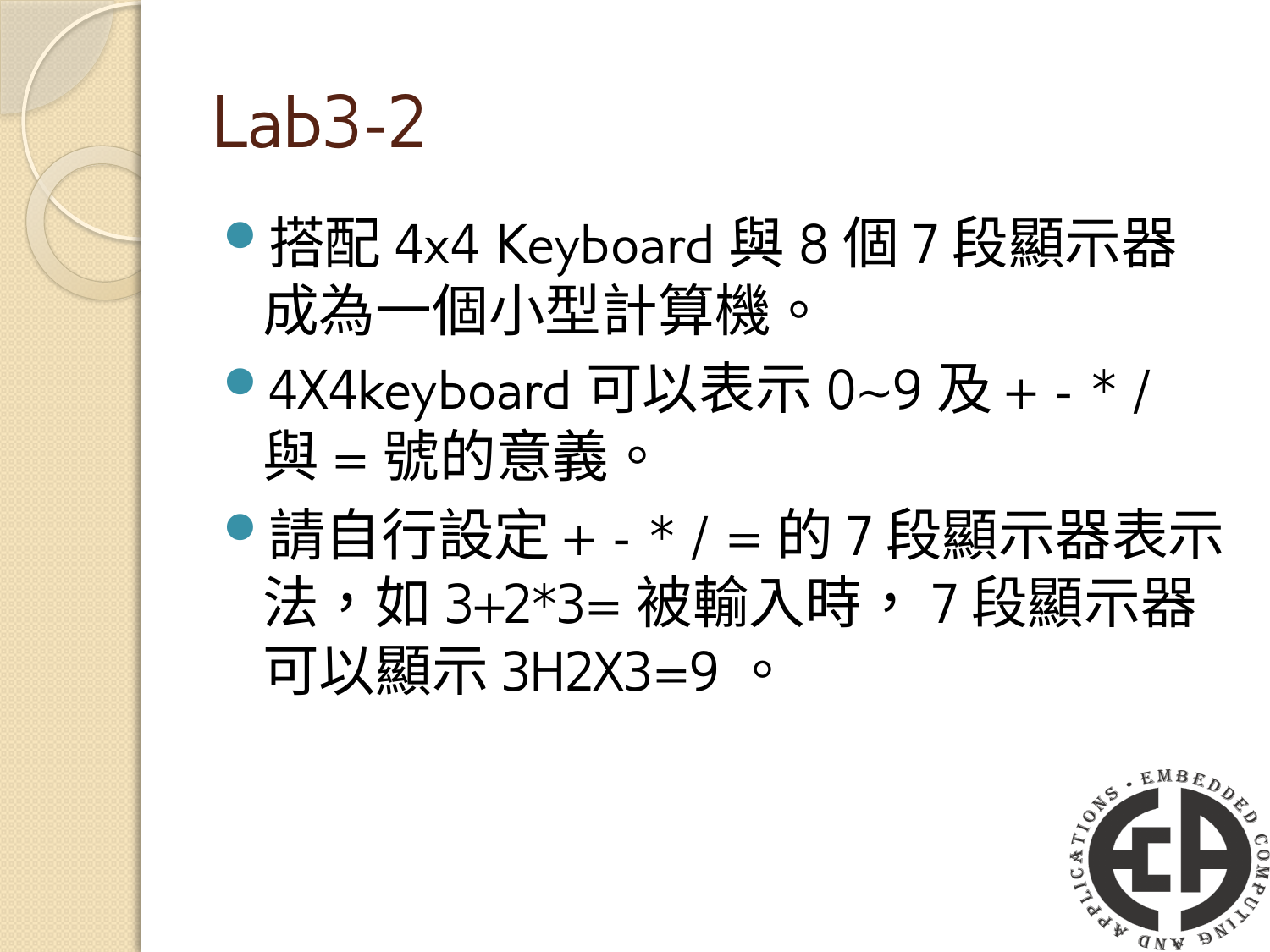

# Lab3-2
搭配4x4 Keyboard與8個7段顯示器成為一個小型計算機。
4X4keyboard可以表示0~9及+ - * / 與=號的意義。
請自行設定+ - * / =的7段顯示器表示法，如3+2*3=被輸入時，7段顯示器可以顯示3H2X3=9。